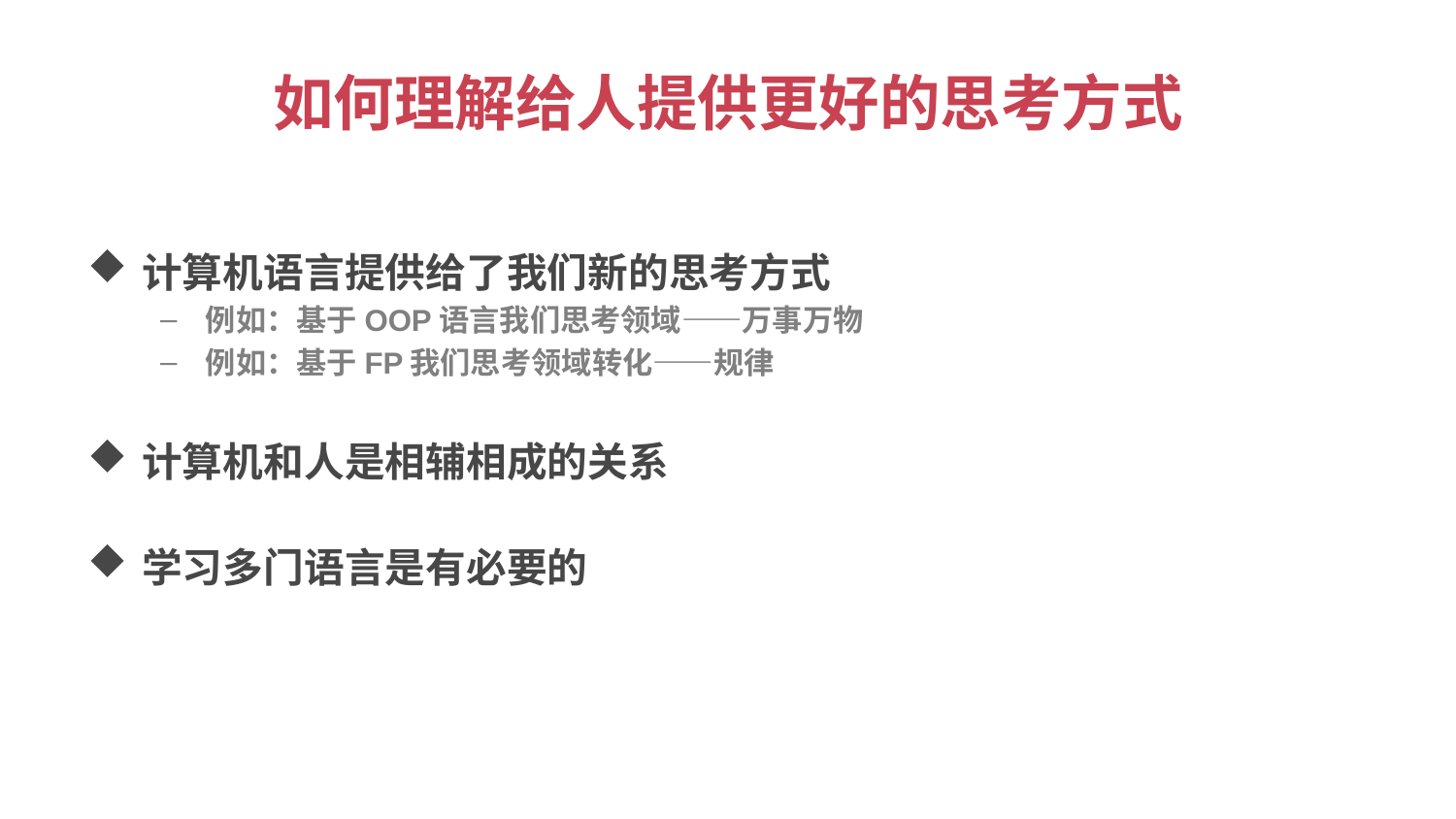

# 如何理解给人提供更好的思考方式
计算机语言提供给了我们新的思考方式
例如：基于OOP语言我们思考领域——万事万物
例如：基于FP我们思考领域转化——规律
计算机和人是相辅相成的关系
学习多门语言是有必要的